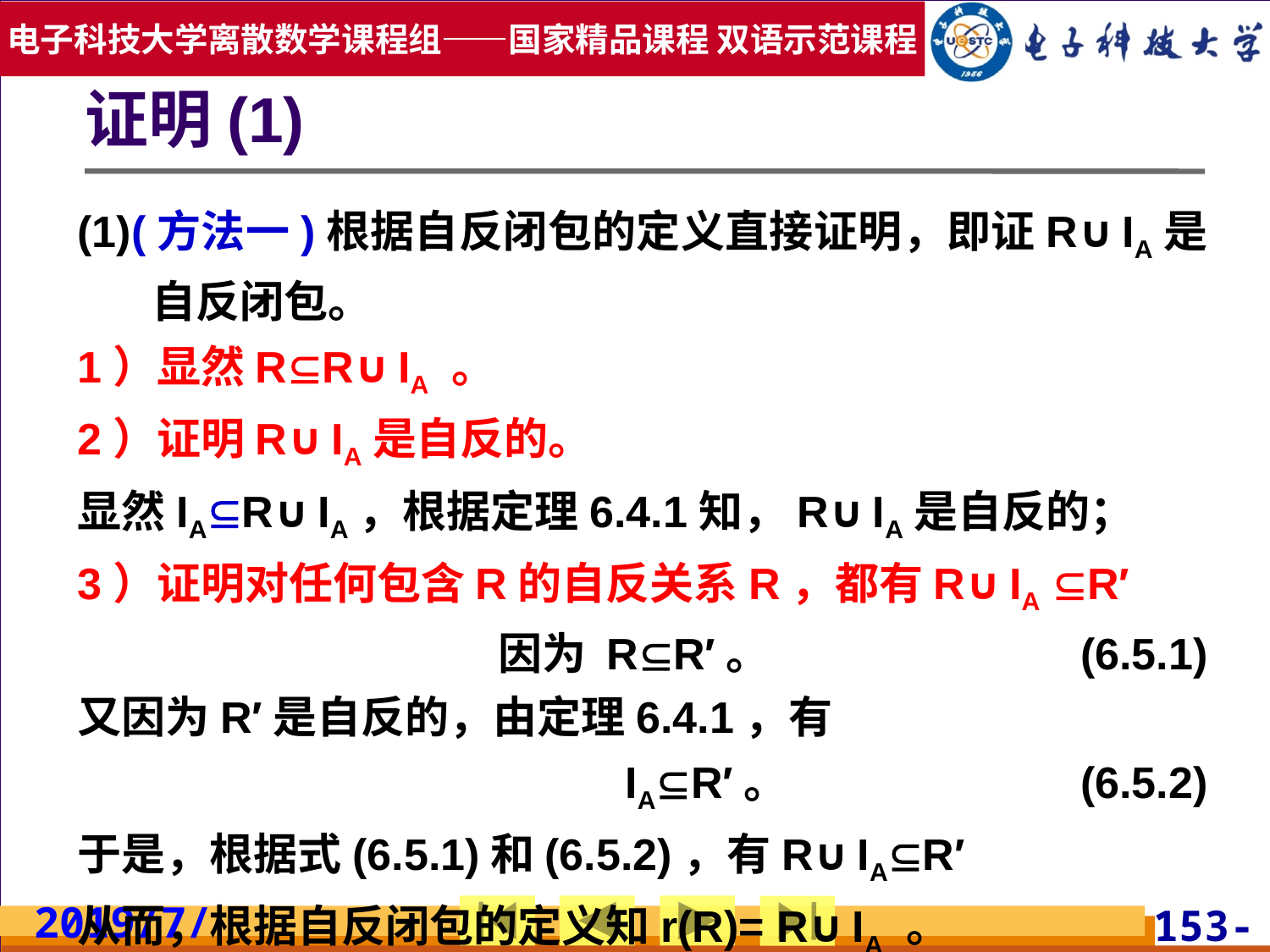

# 证明(1)
(1)(方法一)根据自反闭包的定义直接证明，即证R∪IA是自反闭包。
1）显然R⊆R∪IA 。
2）证明R∪IA是自反的。
显然IA⊆R∪IA，根据定理6.4.1知，R∪IA是自反的；
3）证明对任何包含R的自反关系R，都有R∪IA ⊆R′
因为 R⊆R′。			(6.5.1)
又因为R′是自反的，由定理6.4.1，有
IA⊆R′。			(6.5.2)
于是，根据式(6.5.1)和(6.5.2)，有R∪IA⊆R′
从而，根据自反闭包的定义知r(R)= R∪IA 。
2019/7/3